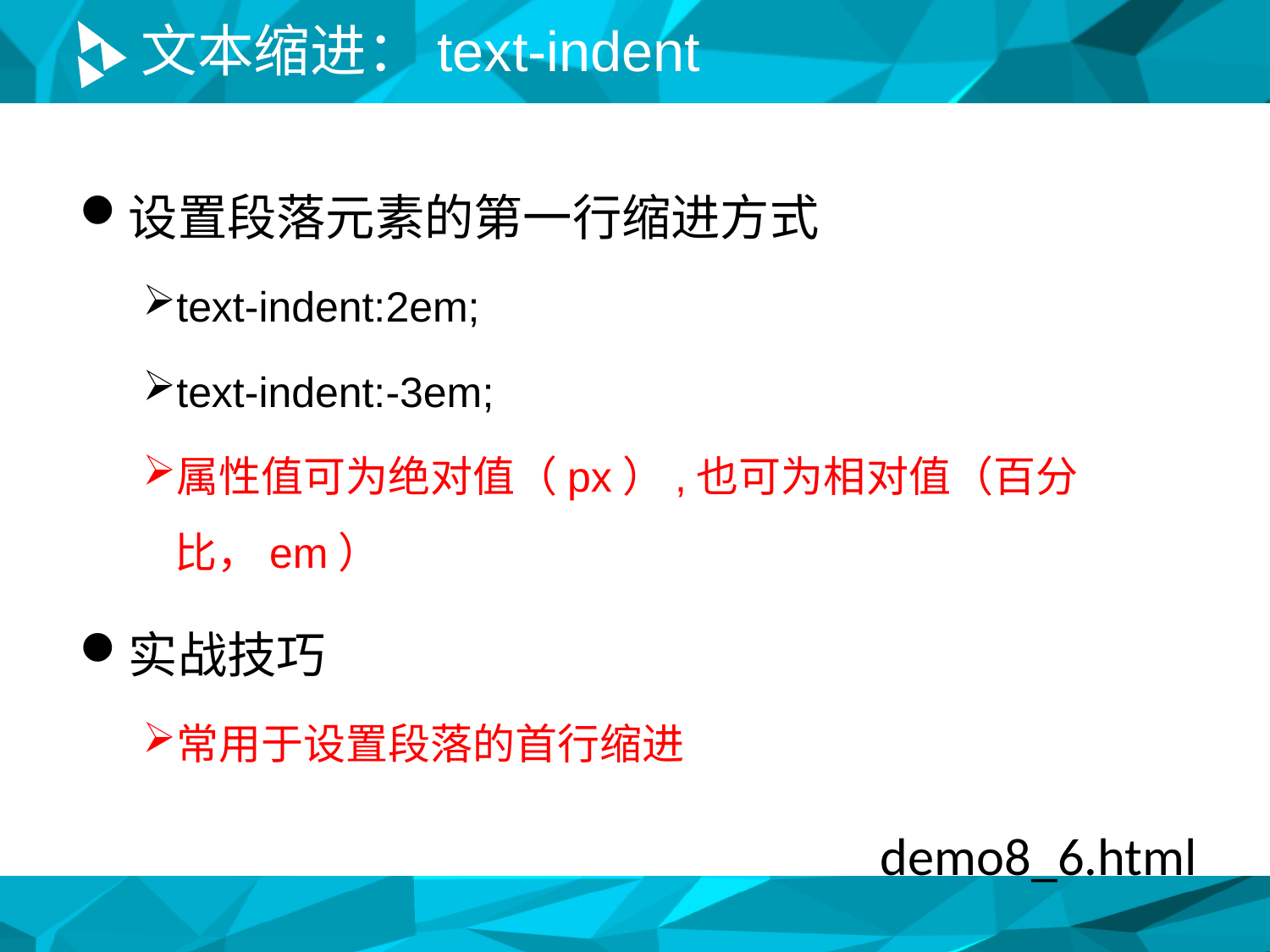

# 文本缩进：text-indent
设置段落元素的第一行缩进方式
text-indent:2em;
text-indent:-3em;
属性值可为绝对值（px）,也可为相对值（百分比，em）
实战技巧
常用于设置段落的首行缩进
demo8_6.html